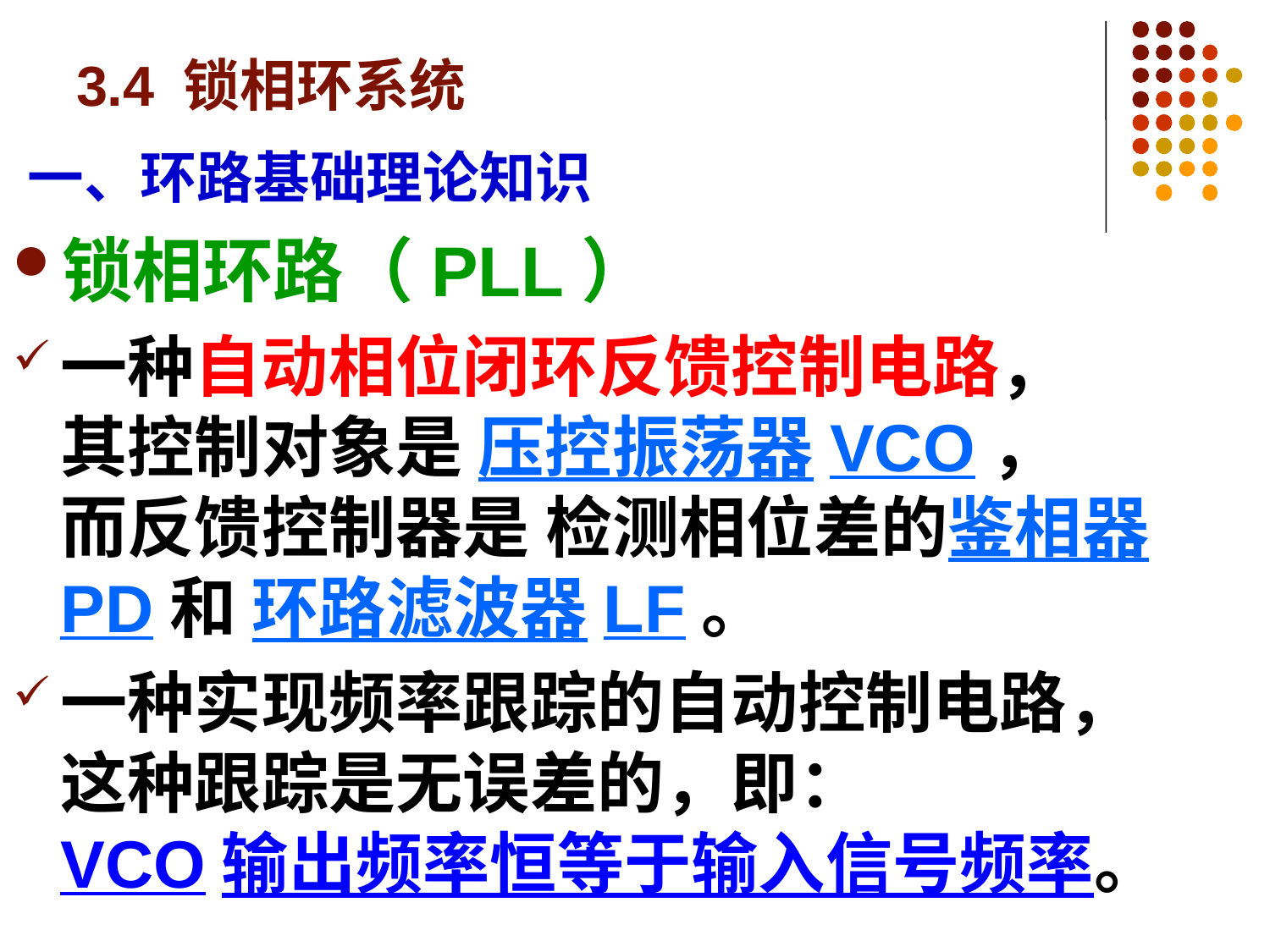

# 3.4 锁相环系统
一、环路基础理论知识
锁相环路（PLL）
一种自动相位闭环反馈控制电路，
其控制对象是 压控振荡器VCO，
而反馈控制器是 检测相位差的鉴相器PD和 环路滤波器LF。
一种实现频率跟踪的自动控制电路，
这种跟踪是无误差的，即：
VCO输出频率恒等于输入信号频率。